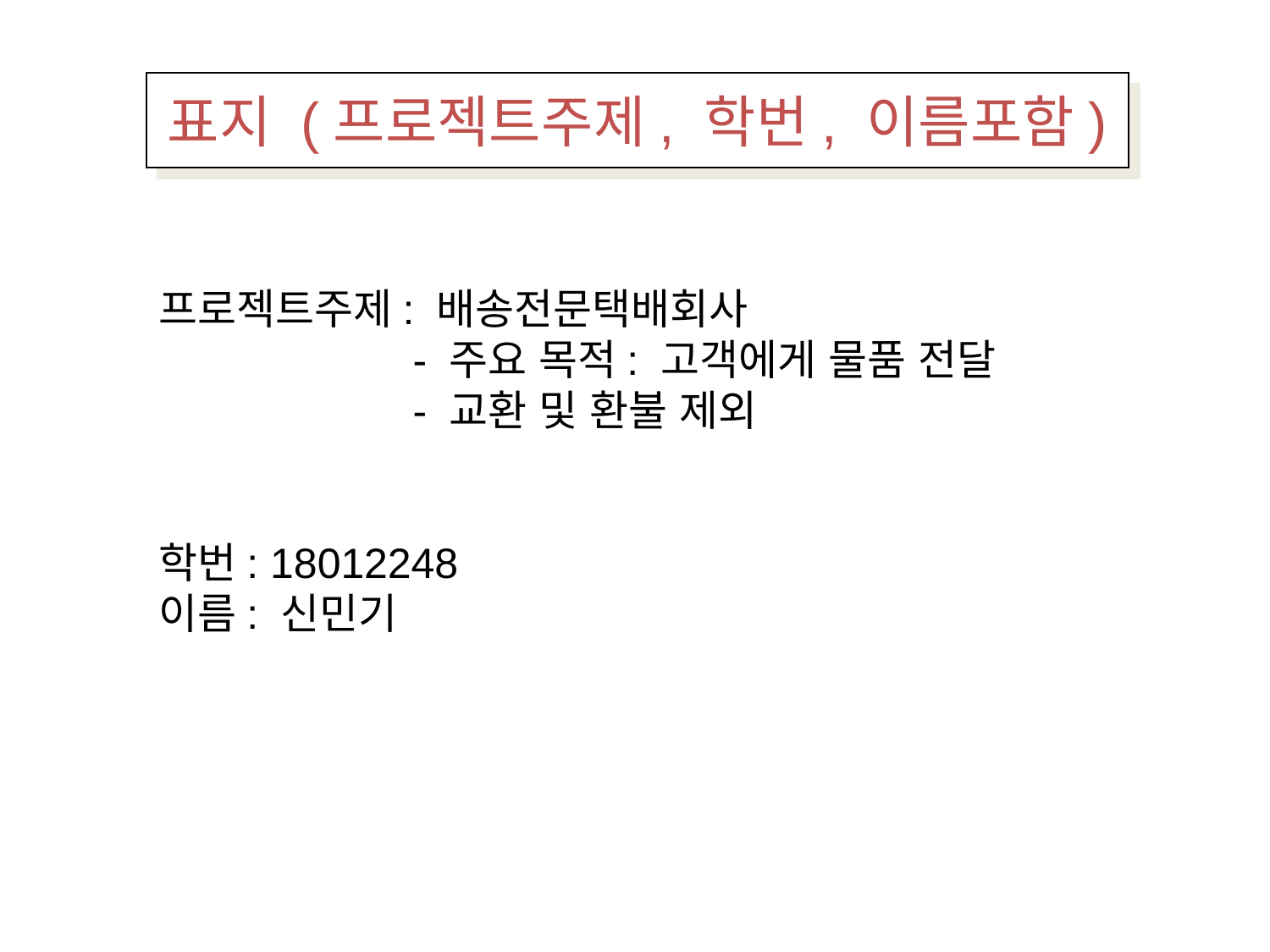

표지 (프로젝트주제, 학번, 이름포함)
프로젝트주제: 배송전문택배회사
		- 주요 목적: 고객에게 물품 전달
		- 교환 및 환불 제외

학번: 18012248
이름: 신민기